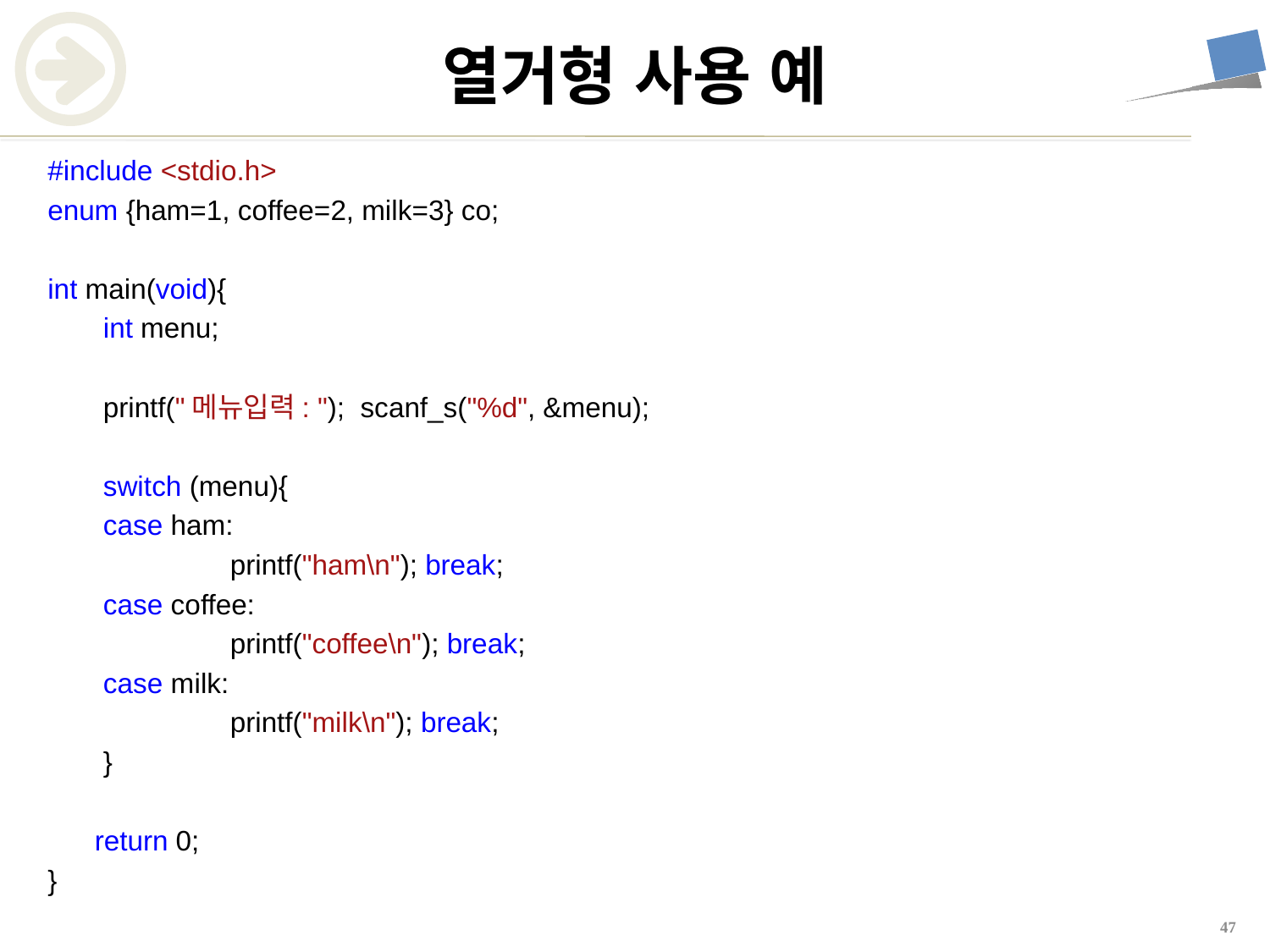

# 열거형 사용 예
#include <stdio.h>
enum {ham=1, coffee=2, milk=3} co;

int main(void){
int menu;

printf("메뉴입력: ");  scanf_s("%d", &menu);

switch (menu){
case ham:
	printf("ham\n"); break;
case coffee:
	printf("coffee\n"); break;
case milk:
	printf("milk\n"); break;
}

      return 0;
}
47